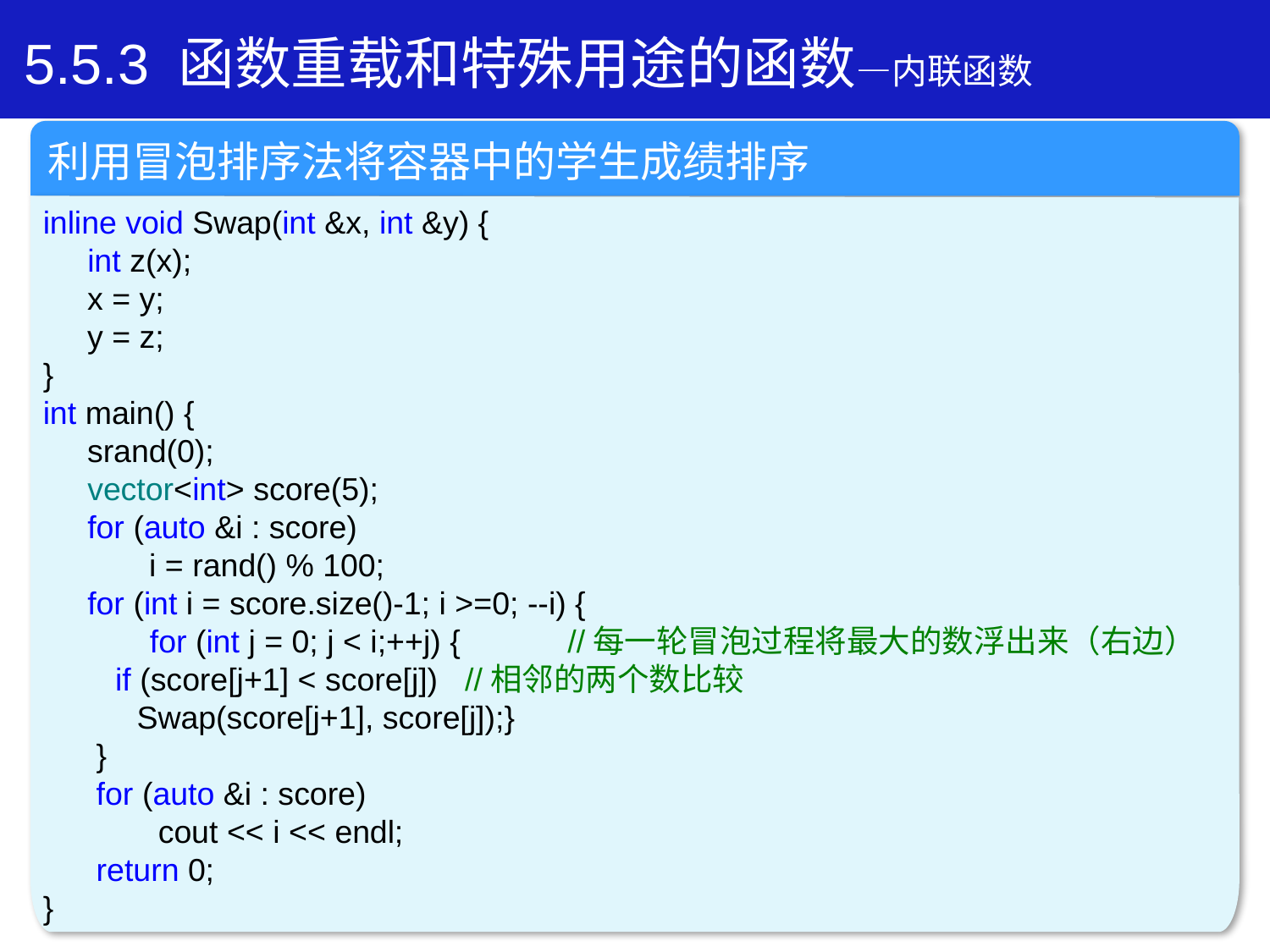

5.5.3 函数重载和特殊用途的函数—内联函数
利用冒泡排序法将容器中的学生成绩排序
inline void Swap(int &x, int &y) {
     int z(x);
     x = y;
     y = z;
}
int main() {
     srand(0);
     vector<int> score(5);
     for (auto &i : score)
            i = rand() % 100;
     for (int i = score.size()-1; i >=0; --i) {
            for (int j = 0; j < i;++j) {            //每一轮冒泡过程将最大的数浮出来（右边）
         if (score[j+1] < score[j])   //相邻的两个数比较
            Swap(score[j+1], score[j]);}
      }
      for (auto &i : score)
             cout << i << endl;
      return 0;
}
49